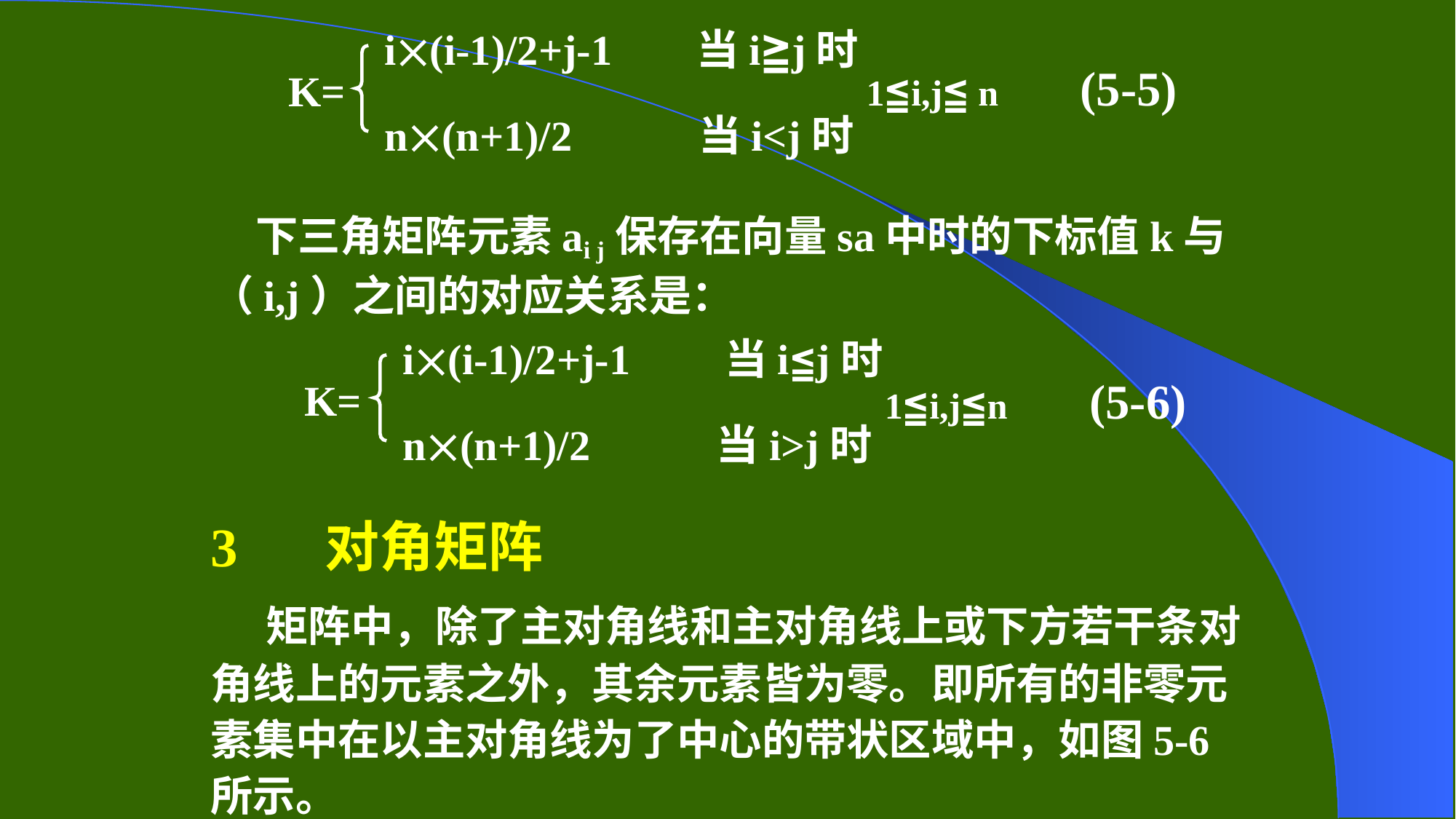

i×(i-1)/2+j-1       当i≧j时

1≦i,j≦ n         (5-5)
K=
n×(n+1)/2           当i<j时
# 下三角矩阵元素ai j保存在向量sa中时的下标值k与（i,j）之间的对应关系是：
i×(i-1)/2+j-1        当i≦j时

1≦i,j≦n         (5-6)
K=
n×(n+1)/2           当i>j时
3    对角矩阵
    矩阵中，除了主对角线和主对角线上或下方若干条对角线上的元素之外，其余元素皆为零。即所有的非零元素集中在以主对角线为了中心的带状区域中，如图5-6所示。